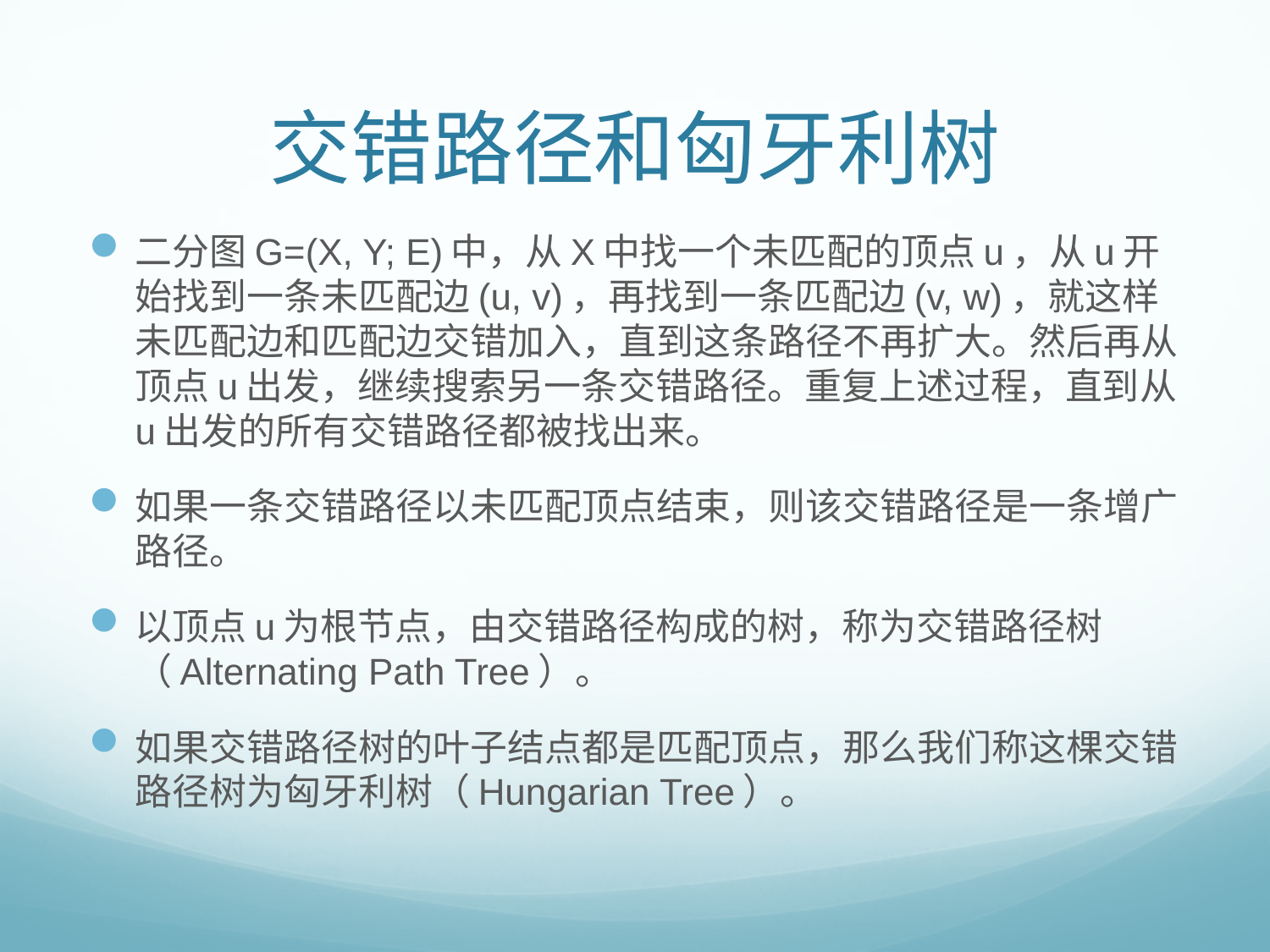

# 交错路径和匈牙利树
二分图G=(X, Y; E)中，从X中找一个未匹配的顶点u，从u开始找到一条未匹配边(u, v)，再找到一条匹配边(v, w)，就这样未匹配边和匹配边交错加入，直到这条路径不再扩大。然后再从顶点u出发，继续搜索另一条交错路径。重复上述过程，直到从u出发的所有交错路径都被找出来。
如果一条交错路径以未匹配顶点结束，则该交错路径是一条增广路径。
以顶点u为根节点，由交错路径构成的树，称为交错路径树（Alternating Path Tree）。
如果交错路径树的叶子结点都是匹配顶点，那么我们称这棵交错路径树为匈牙利树（Hungarian Tree）。